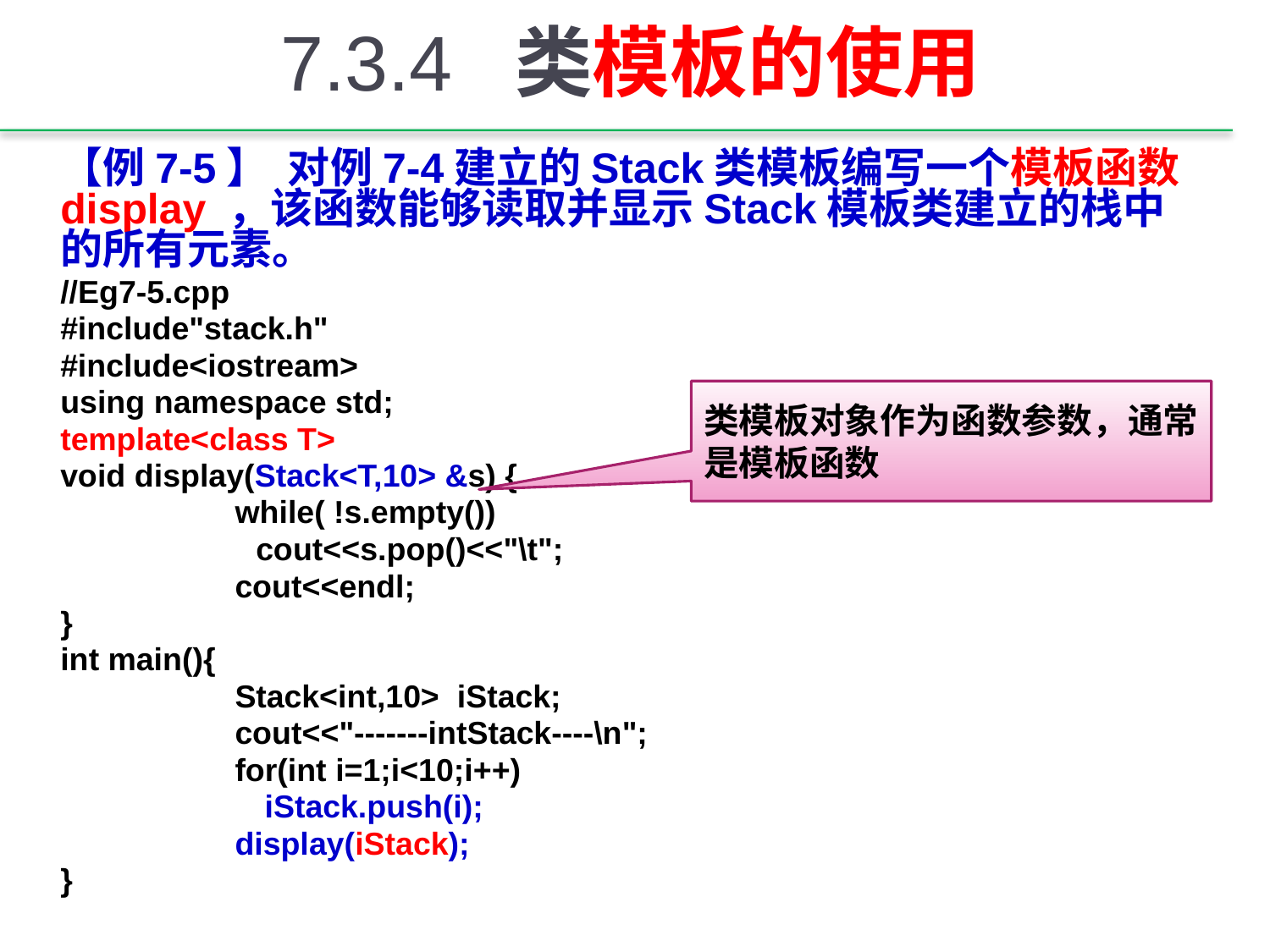

# 7.3.4  类模板的使用
【例7-5】  对例7-4建立的Stack类模板编写一个模板函数display ，该函数能够读取并显示Stack模板类建立的栈中的所有元素。
//Eg7-5.cpp
#include"stack.h"
#include<iostream>
using namespace std;
template<class T>
void display(Stack<T,10> &s) {
		while( !s.empty())
                      cout<<s.pop()<<"\t";
		cout<<endl;
}
int main(){
		Stack<int,10>  iStack;
		cout<<"-------intStack----\n";
		for(int i=1;i<10;i++)
                       iStack.push(i);
		display(iStack);
}

类模板对象作为函数参数，通常是模板函数